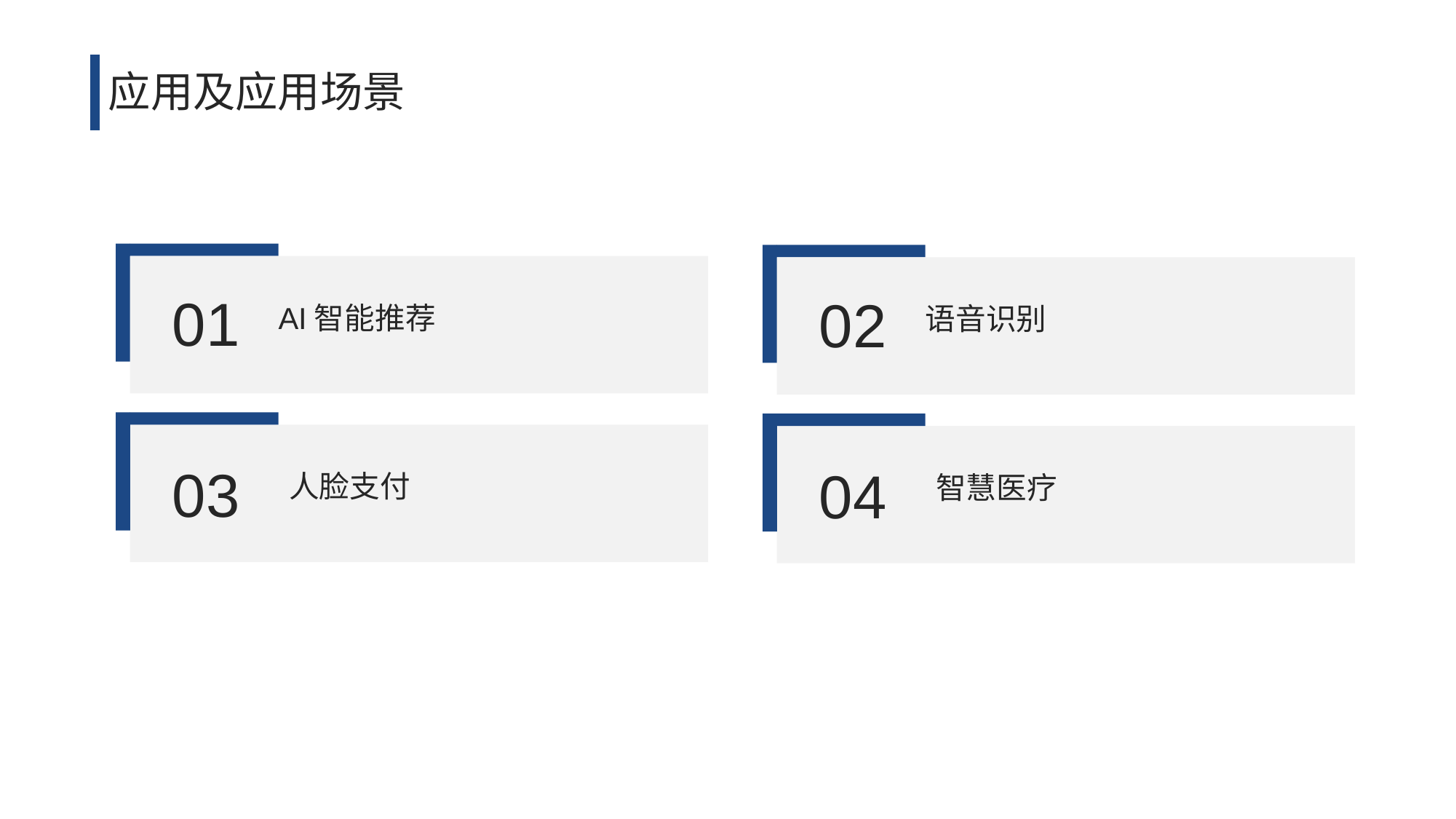

应用及应用场景

01
02
AI智能推荐
语音识别

03
04
人脸支付
智慧医疗